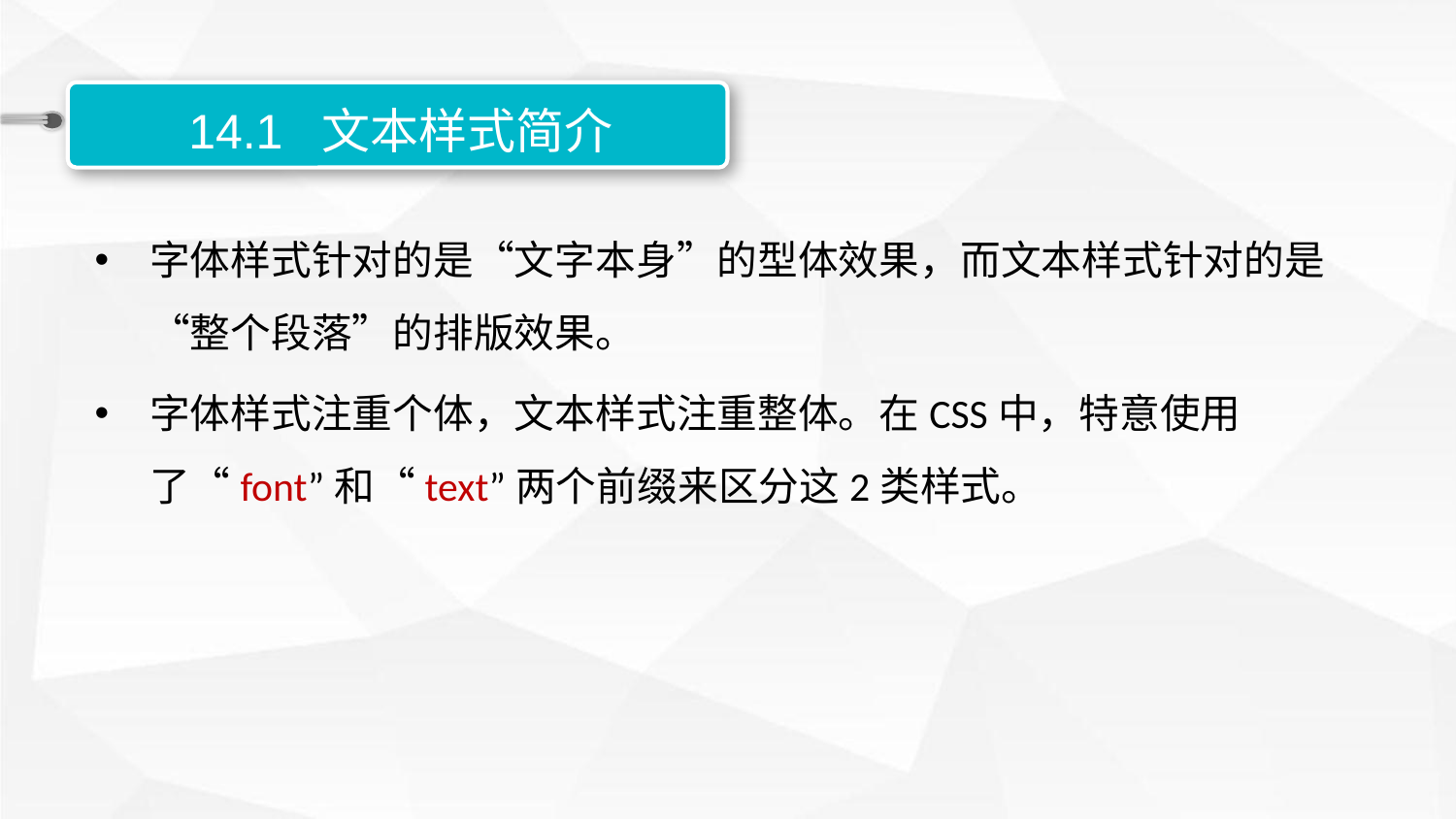

14.1  文本样式简介

字体样式针对的是“文字本身”的型体效果，而文本样式针对的是“整个段落”的排版效果。
字体样式注重个体，文本样式注重整体。在CSS中，特意使用了“font”和“text”两个前缀来区分这2类样式。